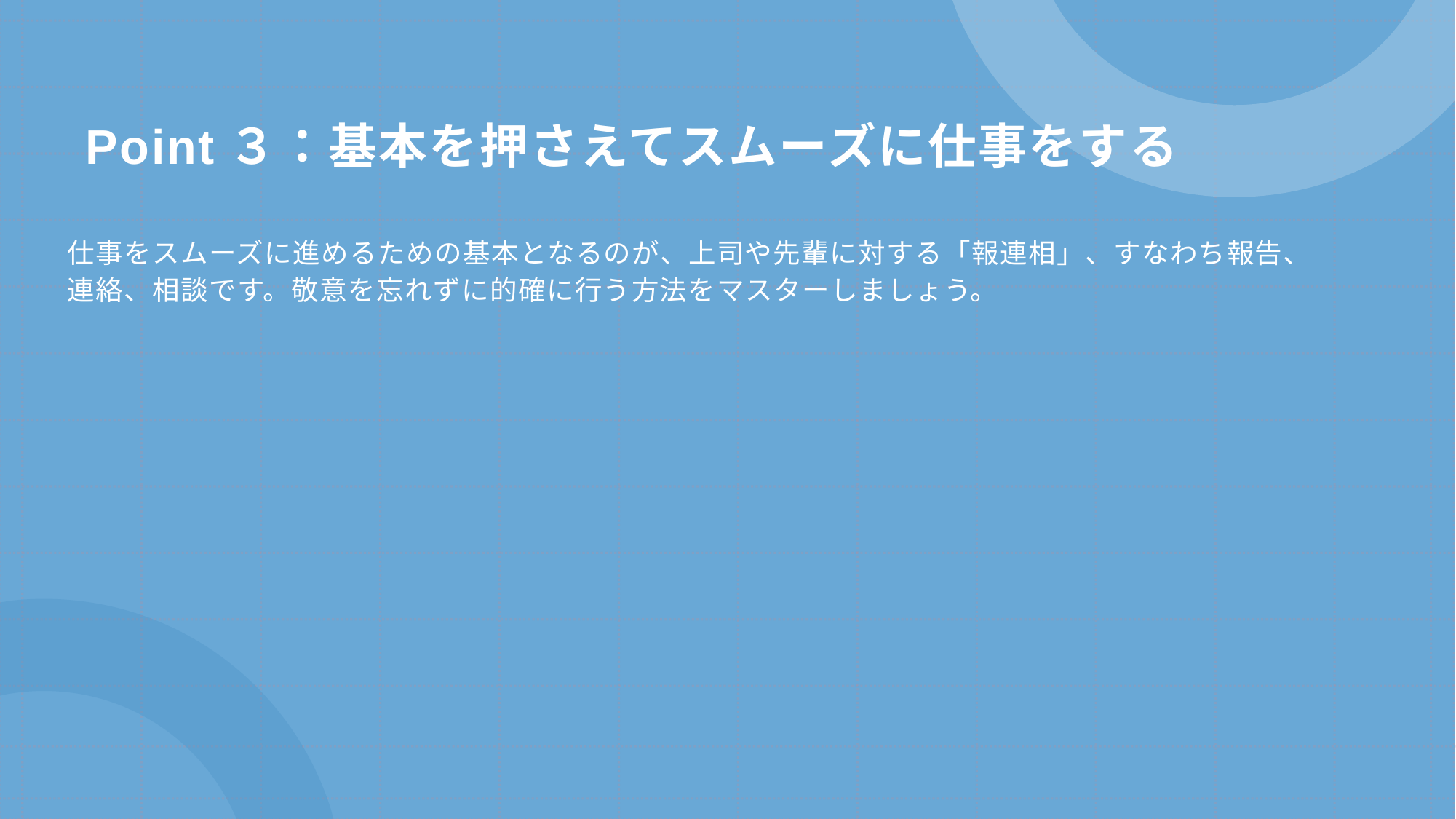

Point３：基本を押さえてスムーズに仕事をする
仕事をスムーズに進めるための基本となるのが、上司や先輩に対する「報連相」、すなわち報告、連絡、相談です。敬意を忘れずに的確に行う方法をマスターしましょう。